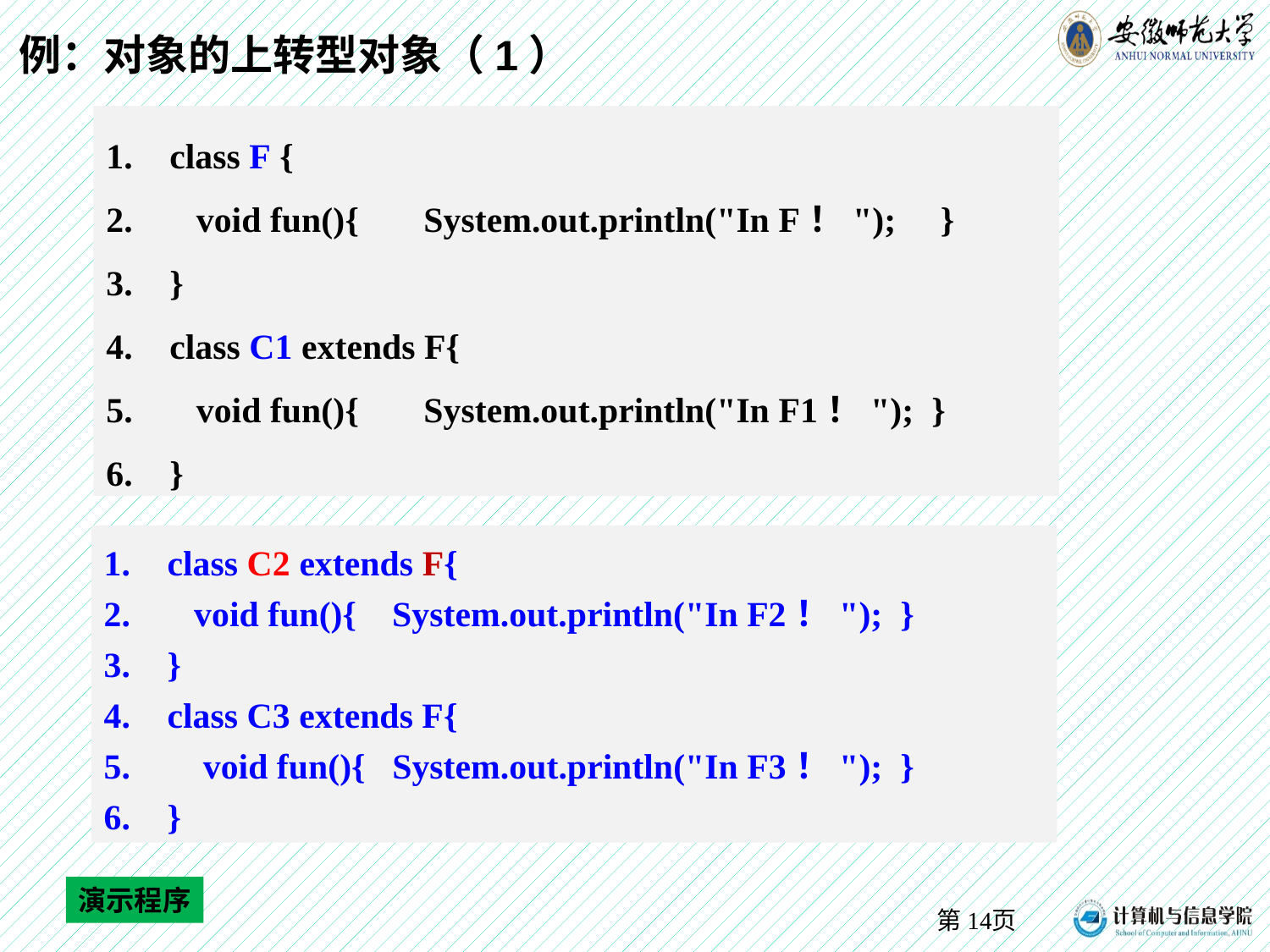

第14页

例：对象的上转型对象（1）
class F {
   void fun(){	System.out.println("In F！");	 }
}
class C1 extends F{
   void fun(){	System.out.println("In F1！");  }
}
class C2 extends F{
   void fun(){    System.out.println("In F2！");  }
}
class C3 extends F{
    void fun(){   System.out.println("In F3！");  }
}
演示程序